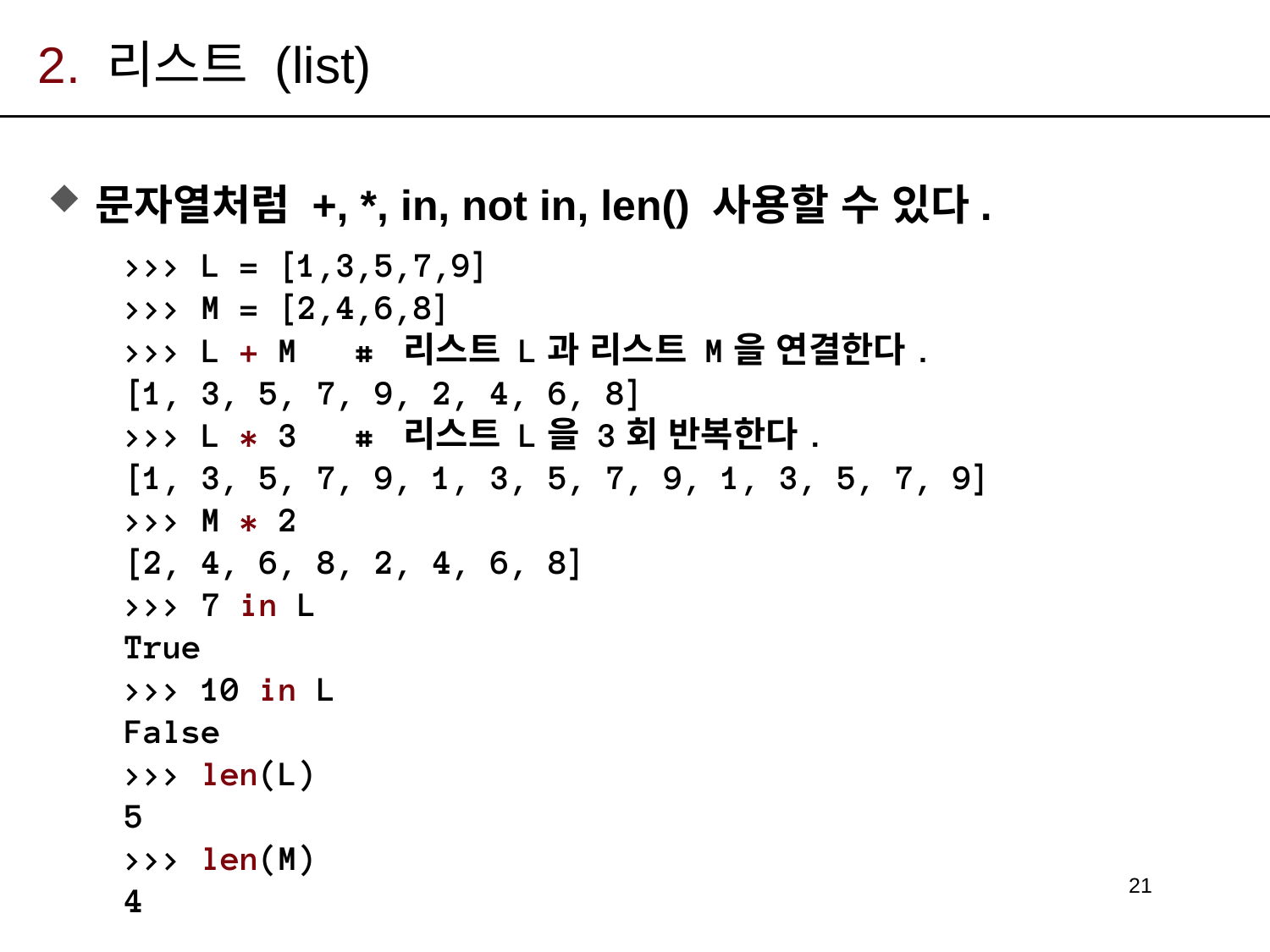

# 2. 리스트 (list)
문자열처럼 +, *, in, not in, len() 사용할 수 있다.

>>> L = [1,3,5,7,9]
>>> M = [2,4,6,8]
>>> L + M   # 리스트 L과 리스트 M을 연결한다.
[1, 3, 5, 7, 9, 2, 4, 6, 8]
>>> L * 3   # 리스트 L을 3회 반복한다.
[1, 3, 5, 7, 9, 1, 3, 5, 7, 9, 1, 3, 5, 7, 9]
>>> M * 2
[2, 4, 6, 8, 2, 4, 6, 8]
>>> 7 in L
True
>>> 10 in L
False
>>> len(L)
5
>>> len(M)
4
21